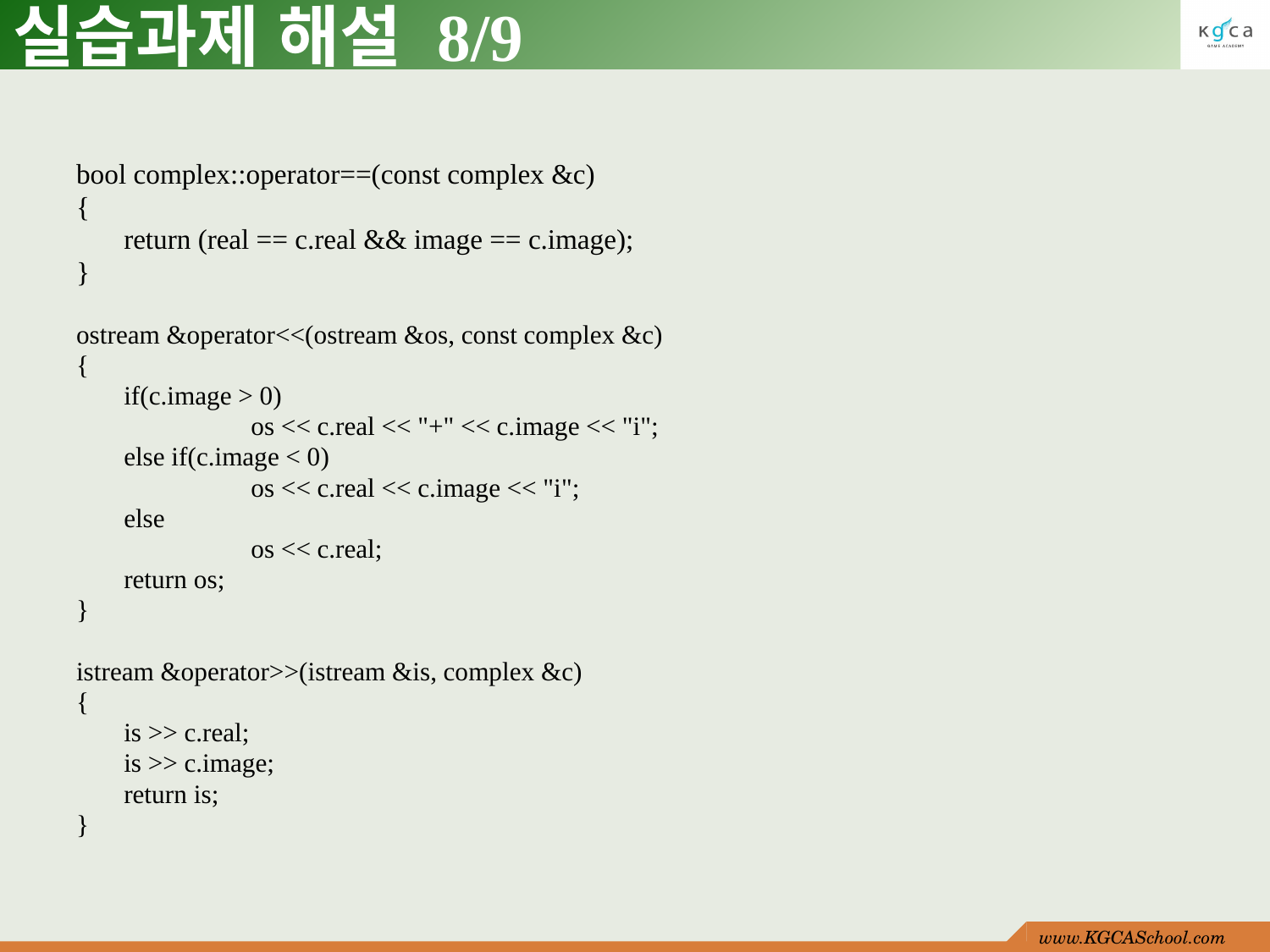

# 실습과제 해설 8/9
bool complex::operator==(const complex &c)
{
	return (real == c.real && image == c.image);
}

ostream &operator<<(ostream &os, const complex &c)
{
	if(c.image > 0)
		os << c.real << "+" << c.image << "i";
	else if(c.image < 0)
		os << c.real << c.image << "i";
	else
		os << c.real;
	return os;
}

istream &operator>>(istream &is, complex &c)
{
	is >> c.real;
	is >> c.image;
	return is;
}